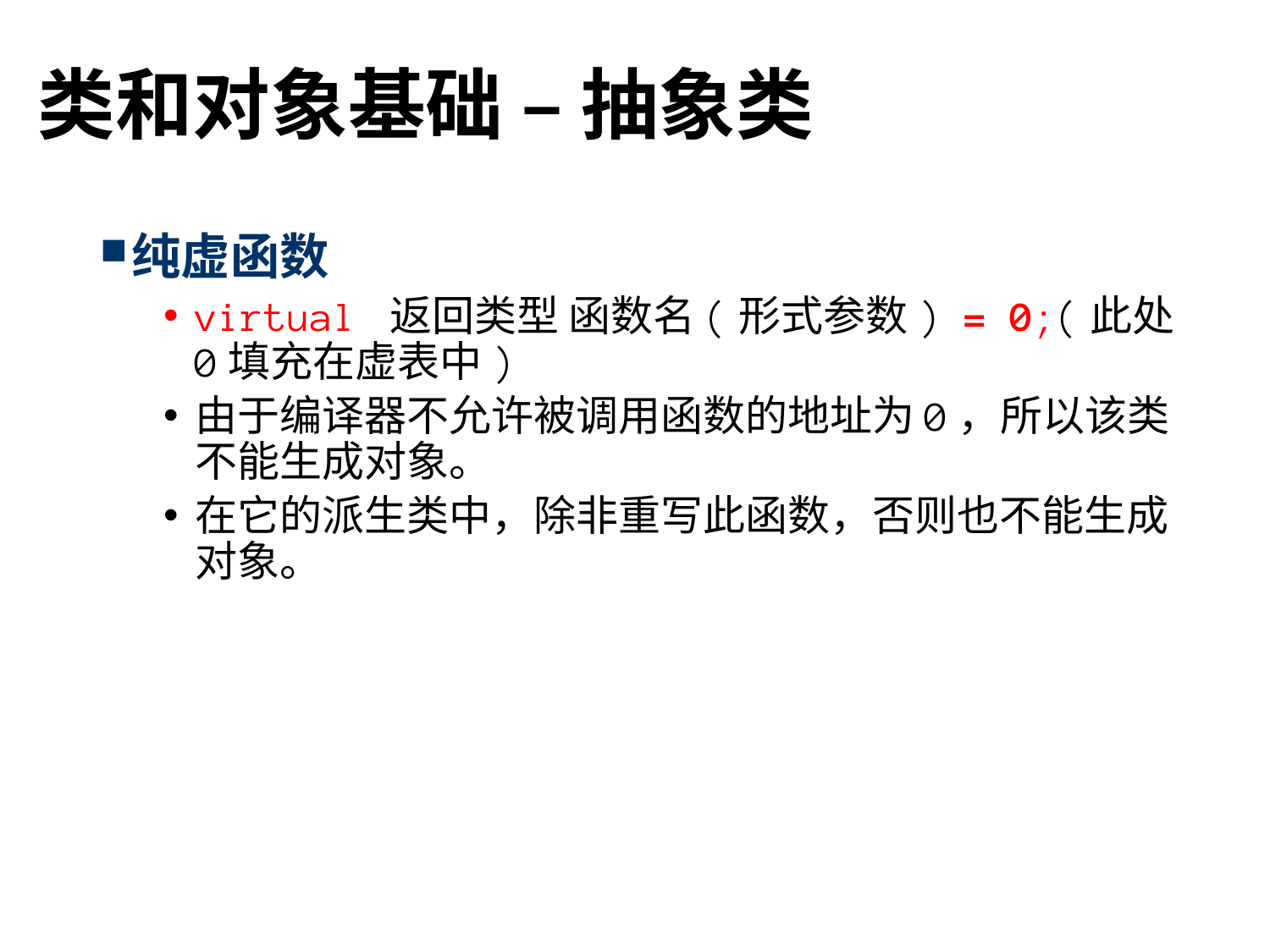

# 类和对象基础 – 抽象类
纯虚函数
virtual 返回类型 函数名(形式参数) = 0;(此处0填充在虚表中)
由于编译器不允许被调用函数的地址为0，所以该类不能生成对象。
在它的派生类中，除非重写此函数，否则也不能生成对象。